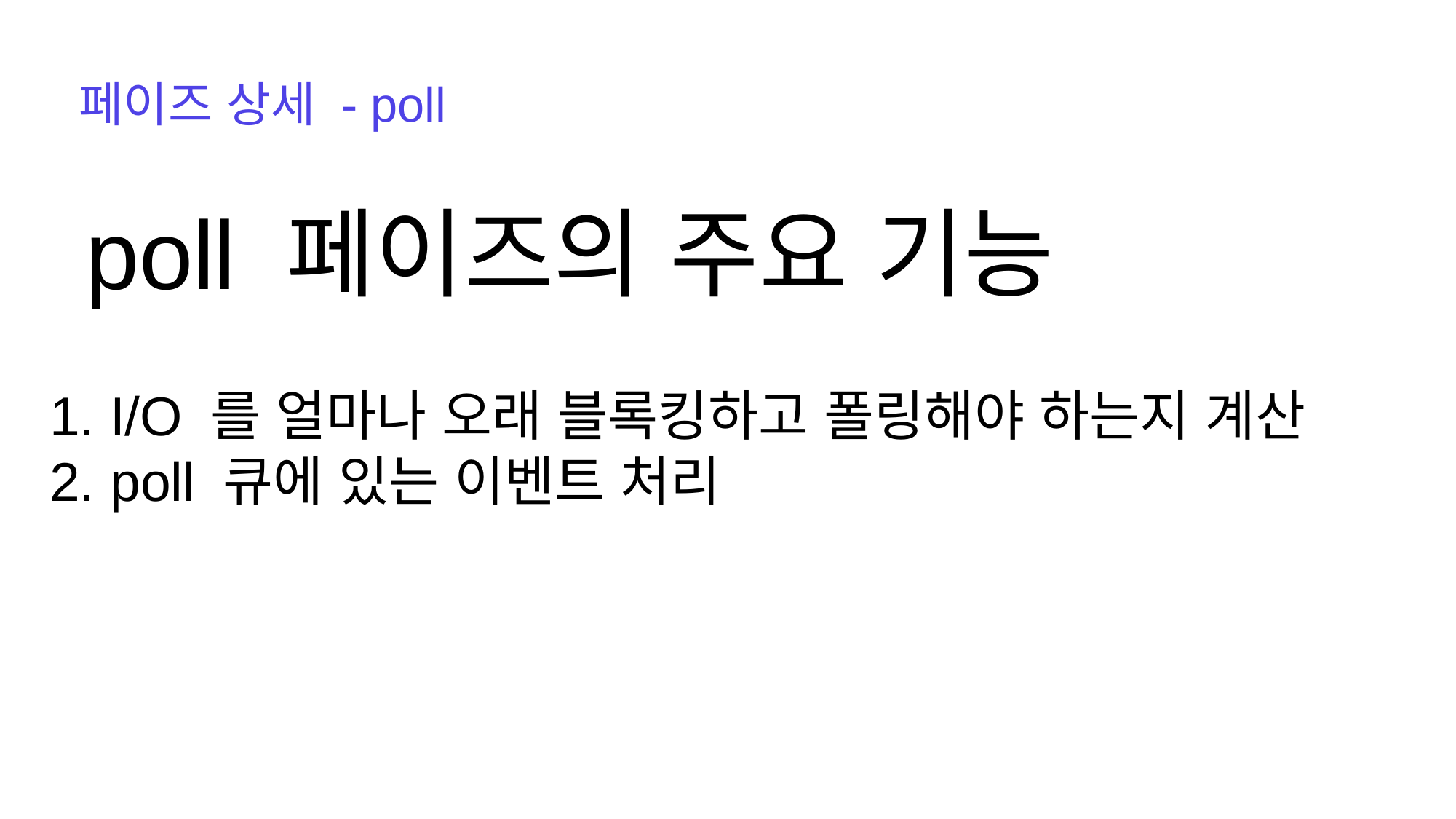

페이즈 상세 - poll
poll 페이즈의 주요 기능
1. I/O 를 얼마나 오래 블록킹하고 폴링해야 하는지 계산
2. poll 큐에 있는 이벤트 처리